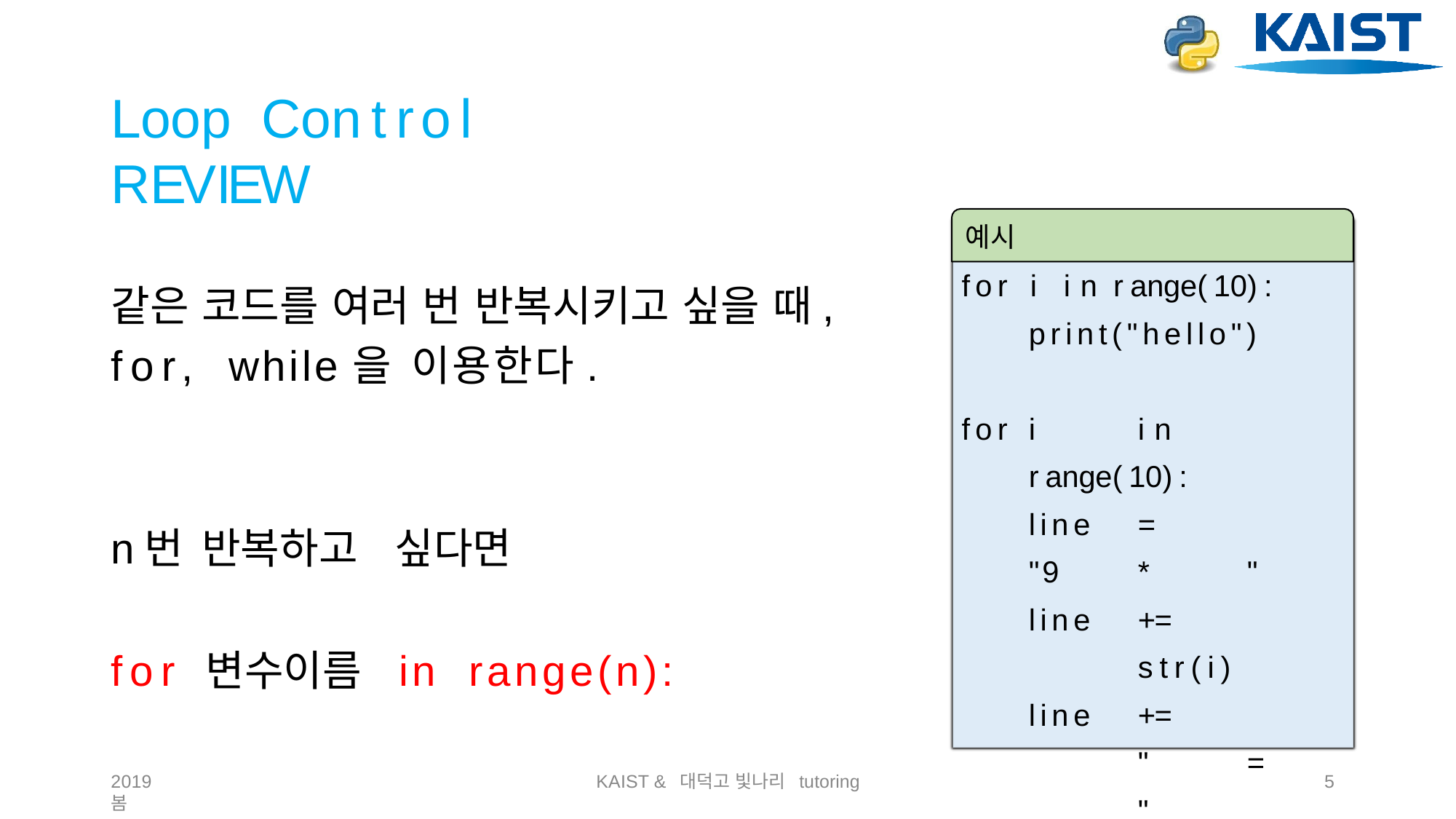

# Loop	Control	REVIEW
예시
for	i	in	range(10):
print("hello")

같은 코드를 여러 번 반복시키고 싶을 때,
for,	while을	이용한다.
for	i	in	range(10):  line	=	"9	*	"  line	+=		str(i)  line	+=		"	=	"
line	+=	str(9	*	i)
print(line)
n번	반복하고	싶다면
for	변수이름	in	range(n):
2019 봄
KAIST & 대덕고 빛나리 tutoring
5